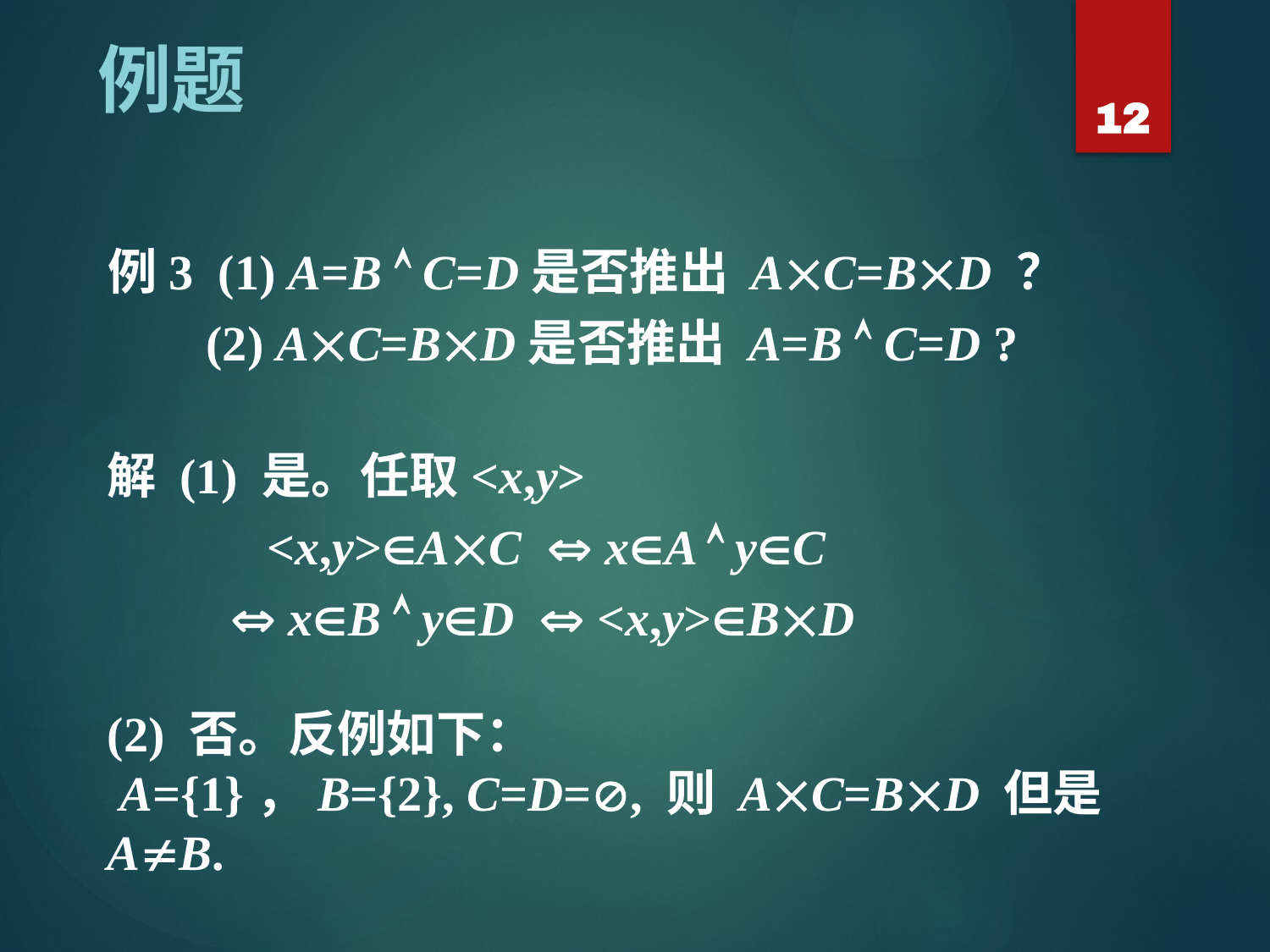

# 例题
12
例3  (1) A=B ∧ C=D是否推出 A×C=B×D ？
        (2) A×C=B×D是否推出 A=B ∧ C=D ?
解 (1) 是。任取<x,y>
             <x,y>∈A×C  ⇔ x∈A ∧ y∈C
          ⇔ x∈B ∧ y∈D  ⇔ <x,y>∈B×D
(2) 否。反例如下：
 A={1}，B={2}, C=D=∅, 则 A×C=B×D 但是 A≠B.